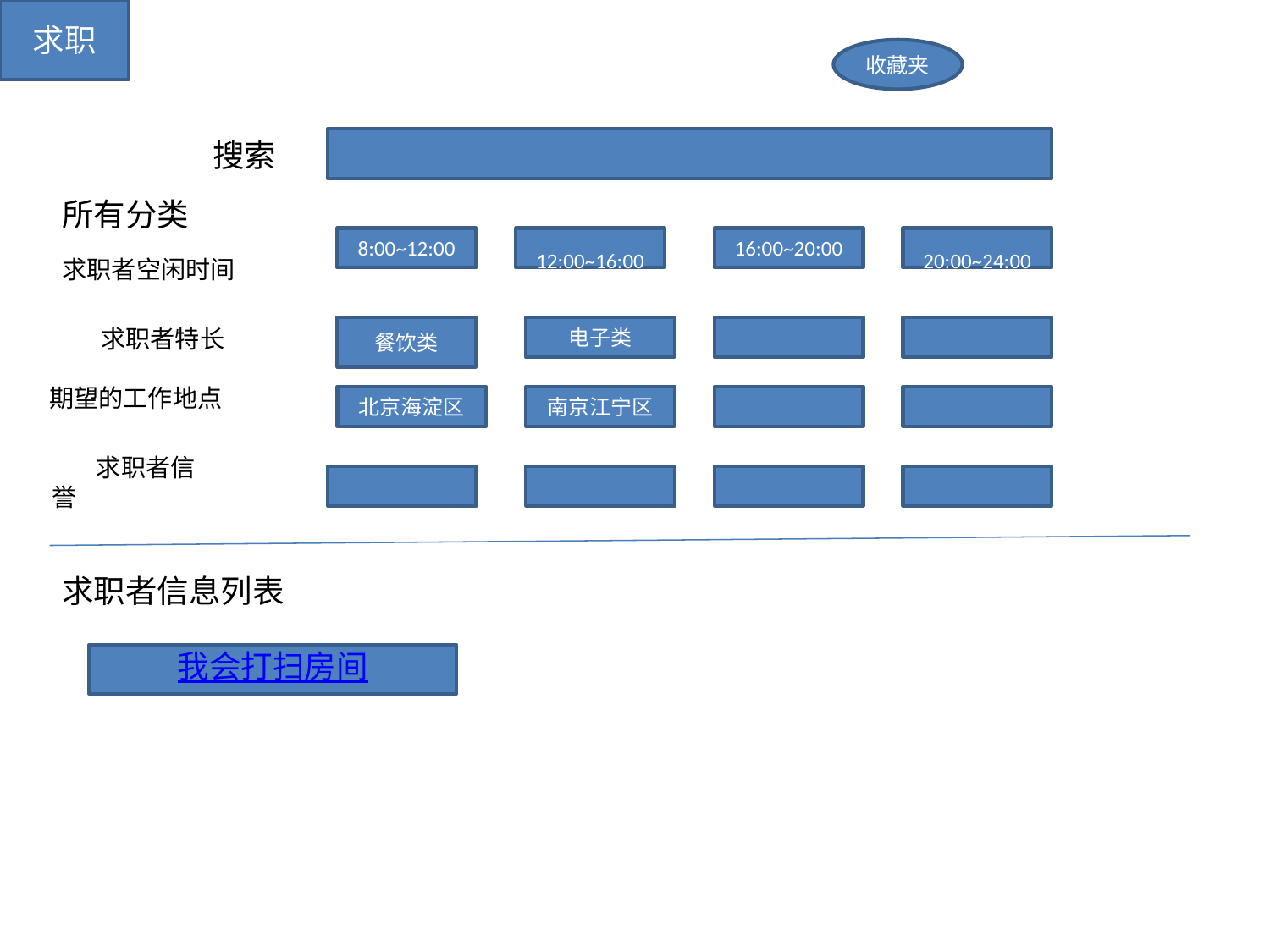

求职
收藏夹
             搜索

所有分类
8:00~12:00

12:00~16:00
16:00~20:00

20:00~24:00
求职者空闲时间
      求职者特长
餐饮类
电子类

  期望的工作地点
北京海淀区
南京江宁区

       求职者信誉

求职者信息列表
我会打扫房间